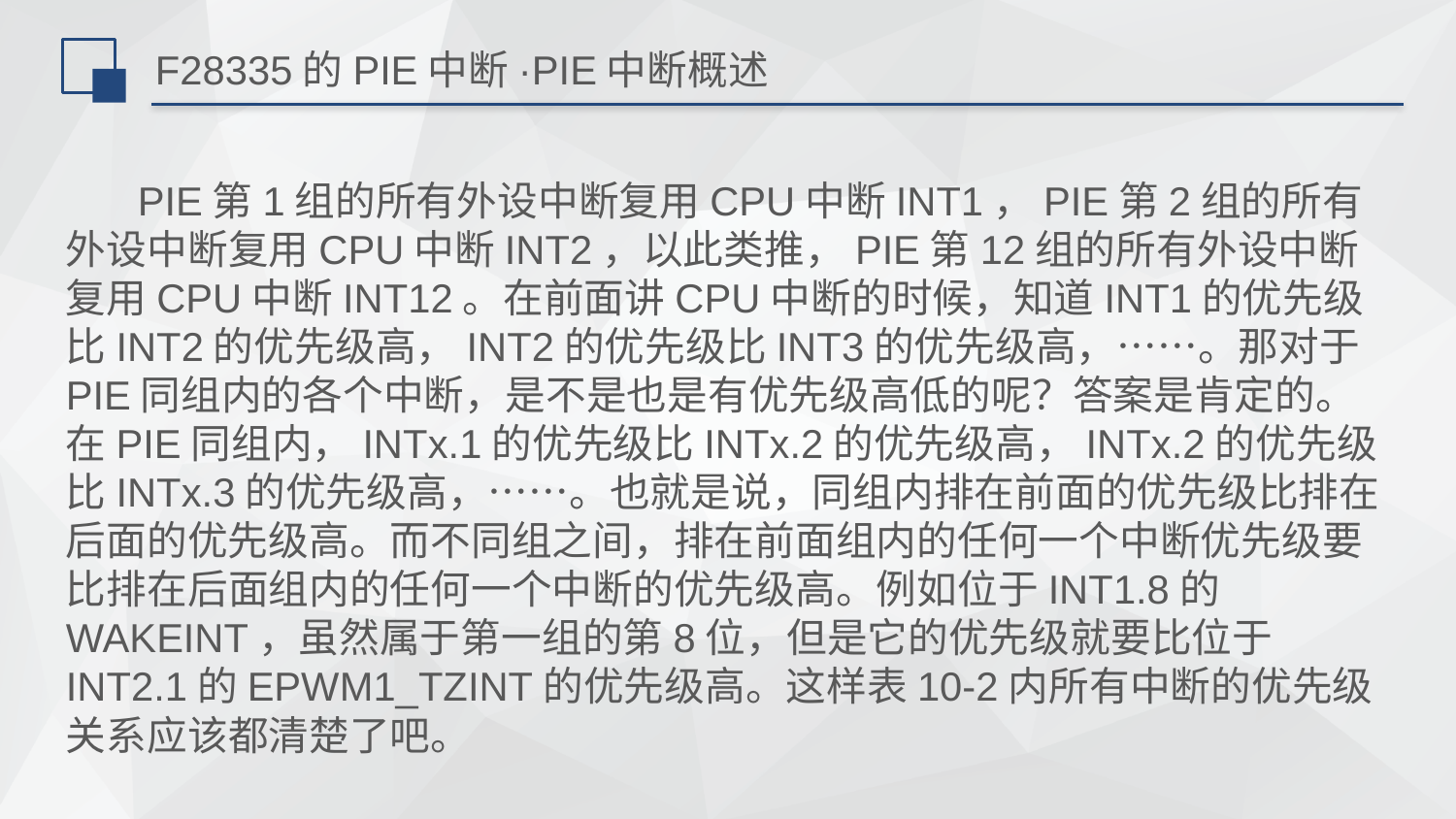

# F28335的PIE中断·PIE中断概述
PIE第1组的所有外设中断复用CPU中断INT1，PIE第2组的所有外设中断复用CPU中断INT2，以此类推，PIE第12组的所有外设中断复用CPU中断INT12。在前面讲CPU中断的时候，知道INT1的优先级比INT2的优先级高，INT2的优先级比INT3的优先级高，……。那对于PIE同组内的各个中断，是不是也是有优先级高低的呢？答案是肯定的。在PIE同组内，INTx.1的优先级比INTx.2的优先级高，INTx.2的优先级比INTx.3的优先级高，……。也就是说，同组内排在前面的优先级比排在后面的优先级高。而不同组之间，排在前面组内的任何一个中断优先级要比排在后面组内的任何一个中断的优先级高。例如位于INT1.8的WAKEINT，虽然属于第一组的第8位，但是它的优先级就要比位于INT2.1的EPWM1_TZINT的优先级高。这样表10-2内所有中断的优先级关系应该都清楚了吧。